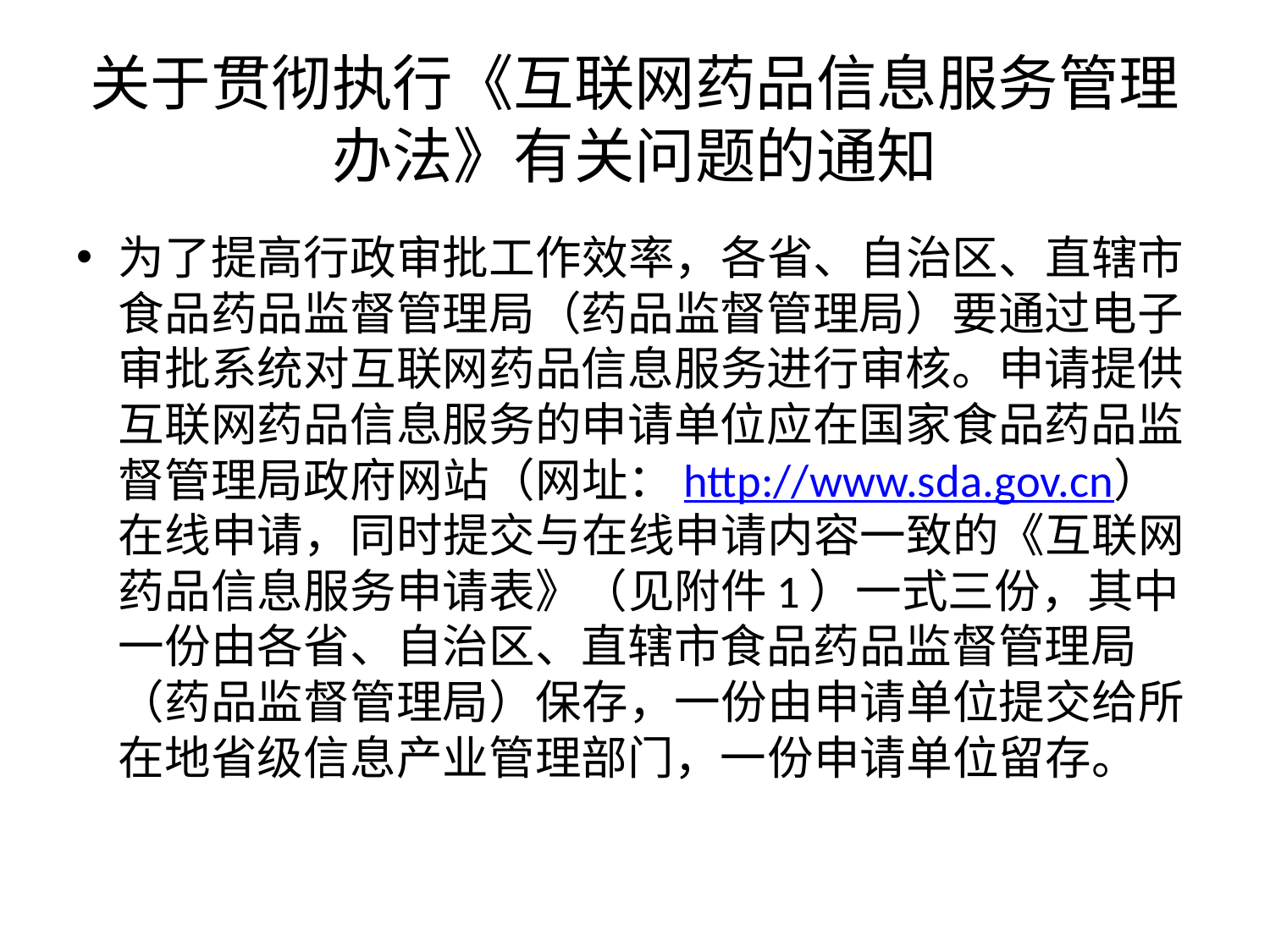

# 关于贯彻执行《互联网药品信息服务管理办法》有关问题的通知
为了提高行政审批工作效率，各省、自治区、直辖市食品药品监督管理局（药品监督管理局）要通过电子审批系统对互联网药品信息服务进行审核。申请提供互联网药品信息服务的申请单位应在国家食品药品监督管理局政府网站（网址：http://www.sda.gov.cn）在线申请，同时提交与在线申请内容一致的《互联网药品信息服务申请表》（见附件1）一式三份，其中一份由各省、自治区、直辖市食品药品监督管理局（药品监督管理局）保存，一份由申请单位提交给所在地省级信息产业管理部门，一份申请单位留存。